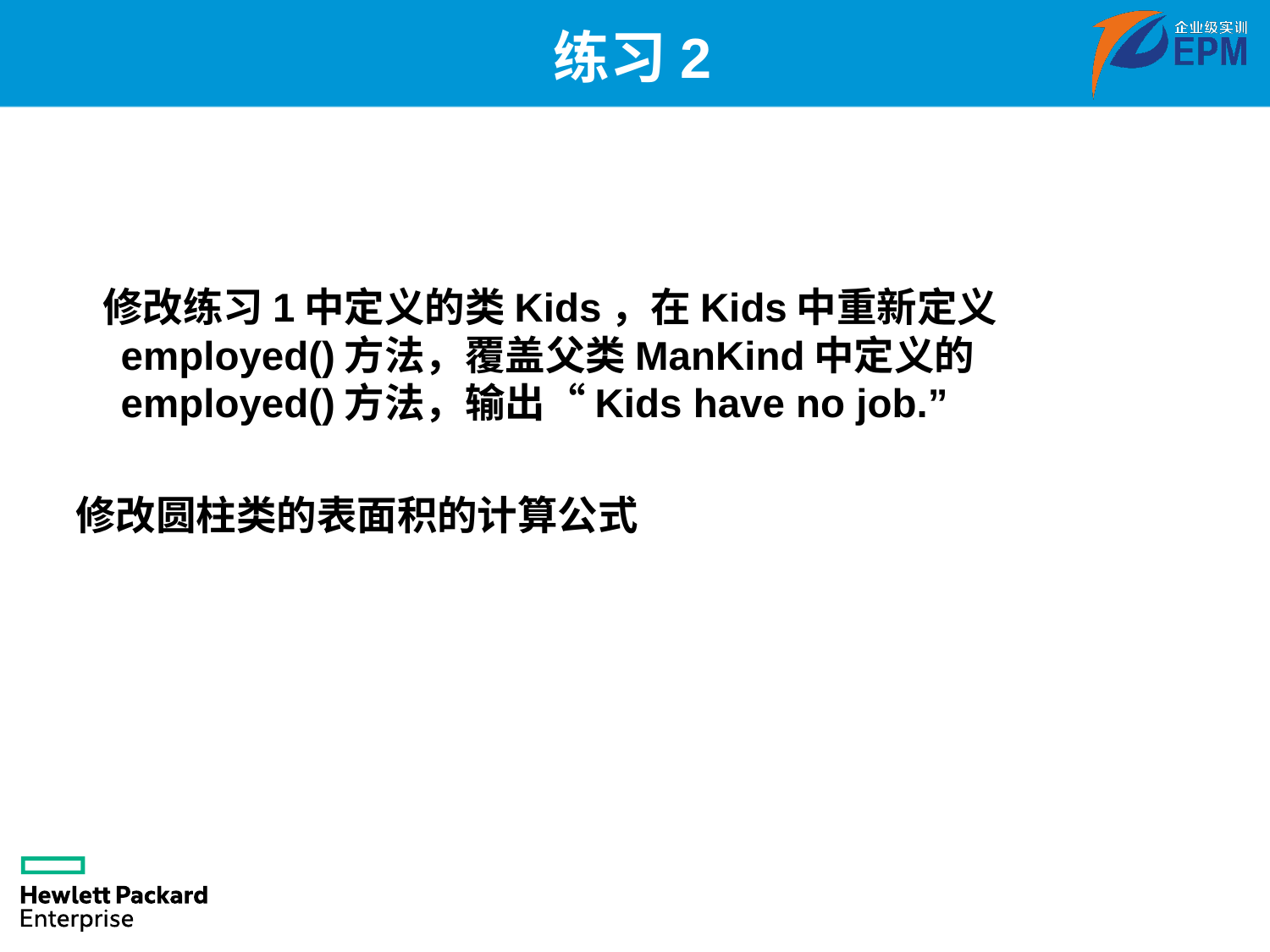

练习2
  修改练习1中定义的类Kids，在Kids中重新定义employed()方法，覆盖父类ManKind中定义的employed()方法，输出“Kids have no job.”

修改圆柱类的表面积的计算公式